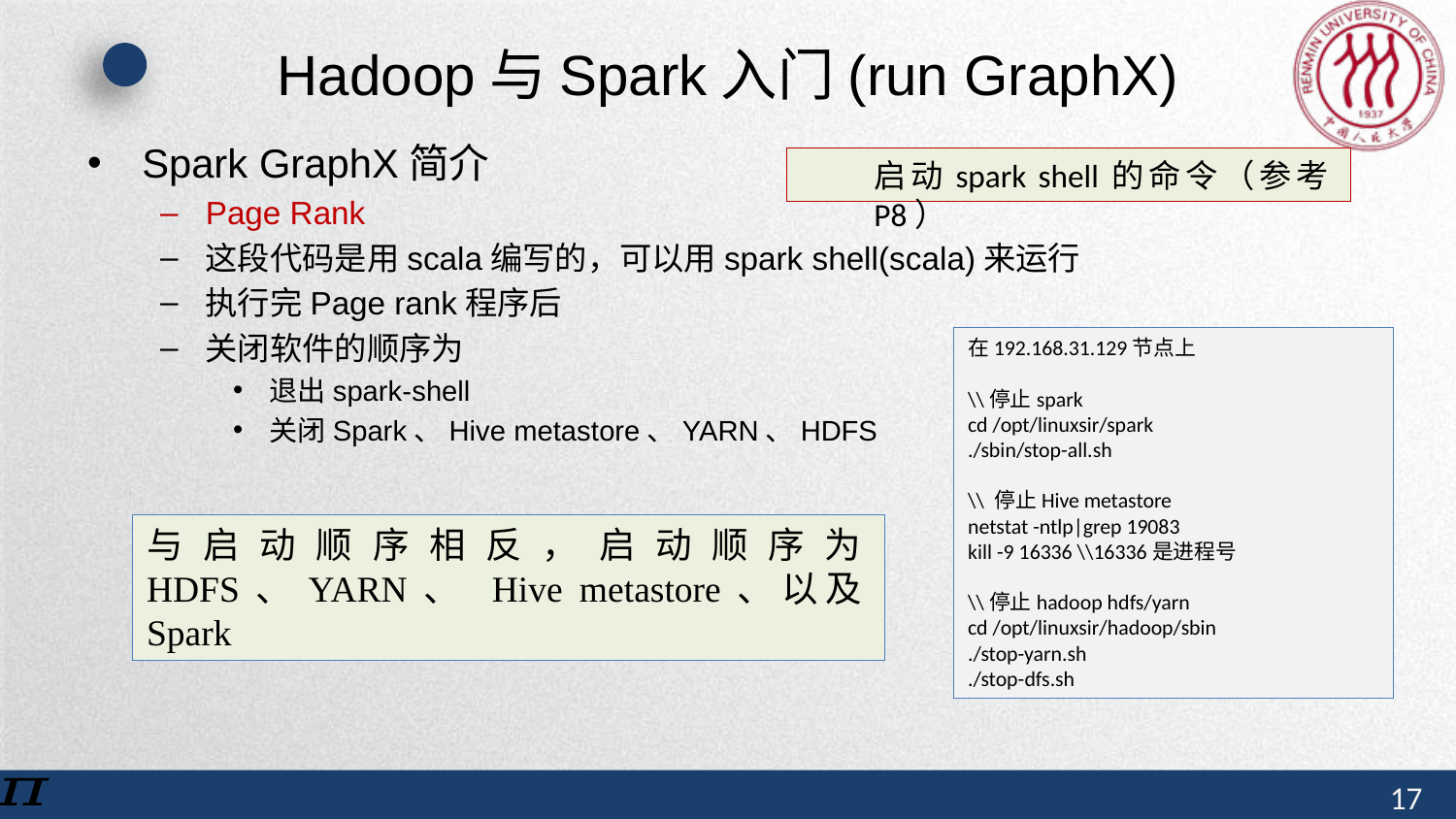

# Hadoop与Spark入门(run GraphX)
Spark GraphX简介
Page Rank
这段代码是用scala编写的，可以用spark shell(scala)来运行
执行完Page rank程序后
关闭软件的顺序为
退出spark-shell
关闭Spark、Hive metastore、YARN、HDFS

启动spark shell的命令（参考P8）
在192.168.31.129节点上

\\停止spark
cd /opt/linuxsir/spark
./sbin/stop-all.sh

\\ 停止Hive metastore
netstat -ntlp|grep 19083
kill -9 16336 \\16336是进程号

\\停止hadoop hdfs/yarn
cd /opt/linuxsir/hadoop/sbin
./stop-yarn.sh
./stop-dfs.sh
与启动顺序相反，启动顺序为HDFS、YARN、 Hive metastore、以及Spark